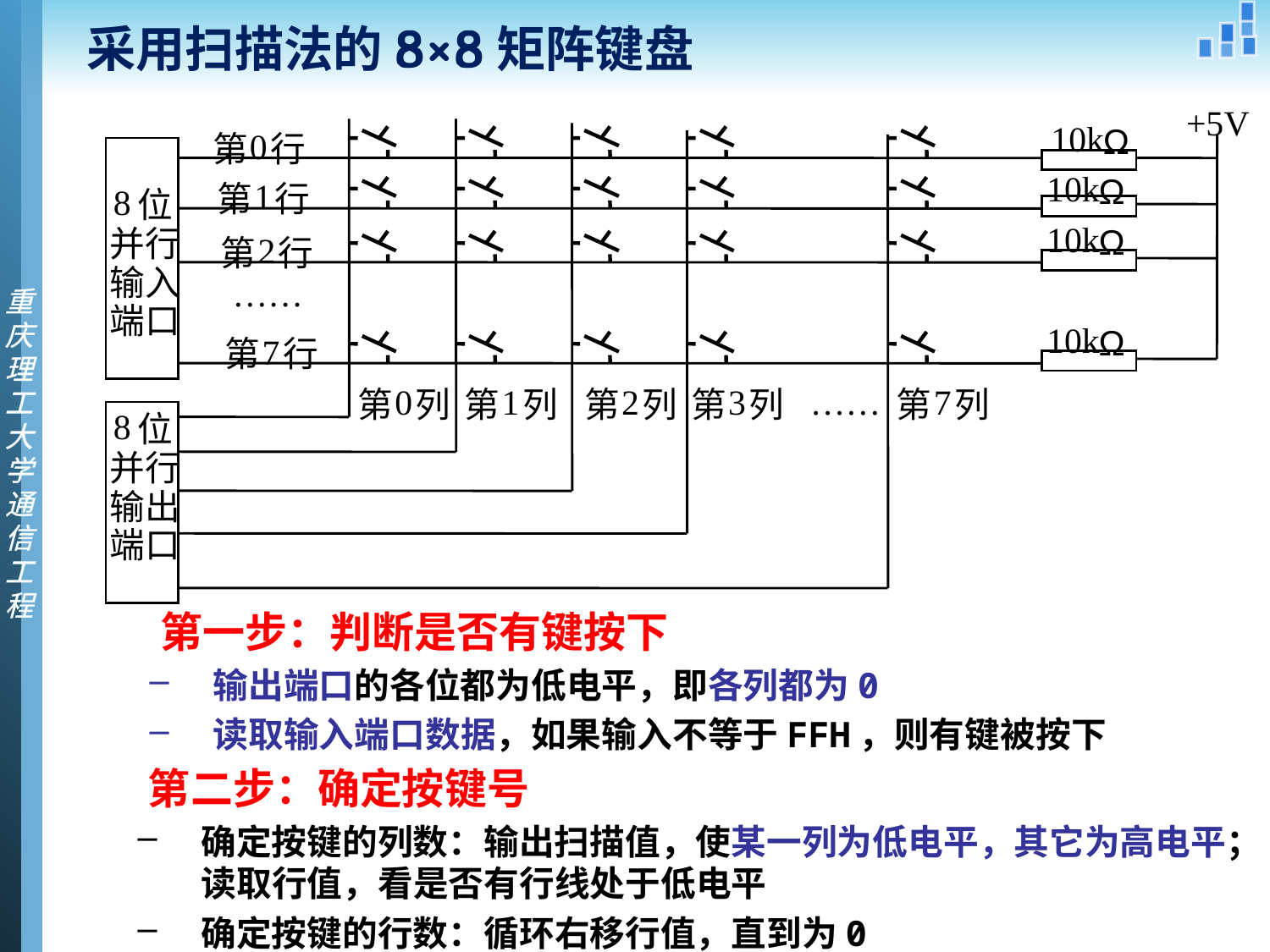

# 采用扫描法的8×8矩阵键盘
+5V

10k

Ω

0

第
行

10k
Ω

1

第
行
8
位

10k
Ω
并行

2

第
行

输入
……
端口
10k
Ω

7

第
行

0
1
2
3
……
7
第
列
第
列
第
列
第
列
第
列

8
位

并行

输出

端口

	第一步：判断是否有键按下
输出端口的各位都为低电平，即各列都为0
读取输入端口数据，如果输入不等于FFH，则有键被按下
	第二步：确定按键号
确定按键的列数：输出扫描值，使某一列为低电平，其它为高电平；读取行值，看是否有行线处于低电平
确定按键的行数：循环右移行值，直到为0
43